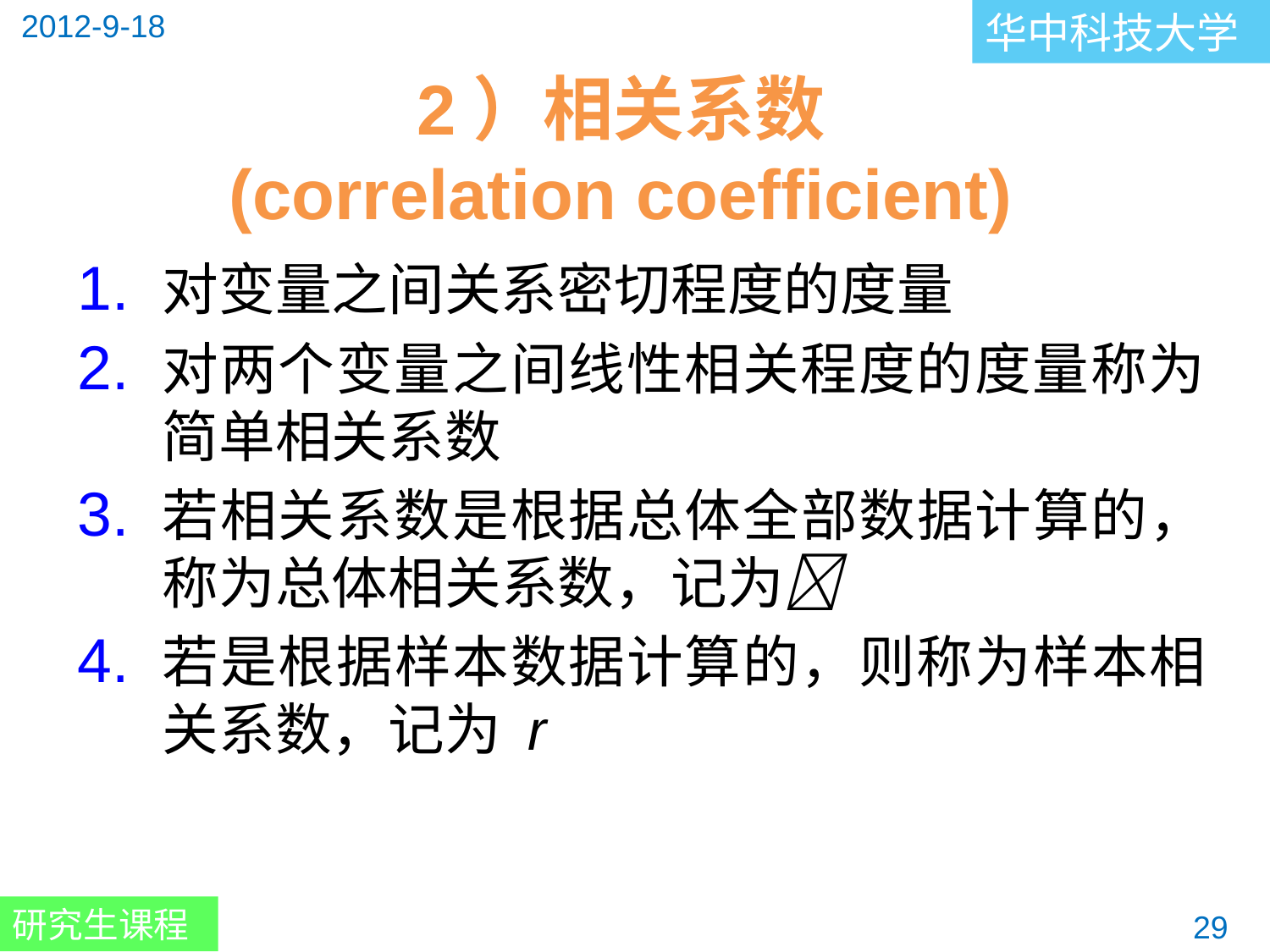

2）相关系数
(correlation coefficient)
对变量之间关系密切程度的度量
对两个变量之间线性相关程度的度量称为简单相关系数
若相关系数是根据总体全部数据计算的，称为总体相关系数，记为ρ
若是根据样本数据计算的，则称为样本相关系数，记为 r